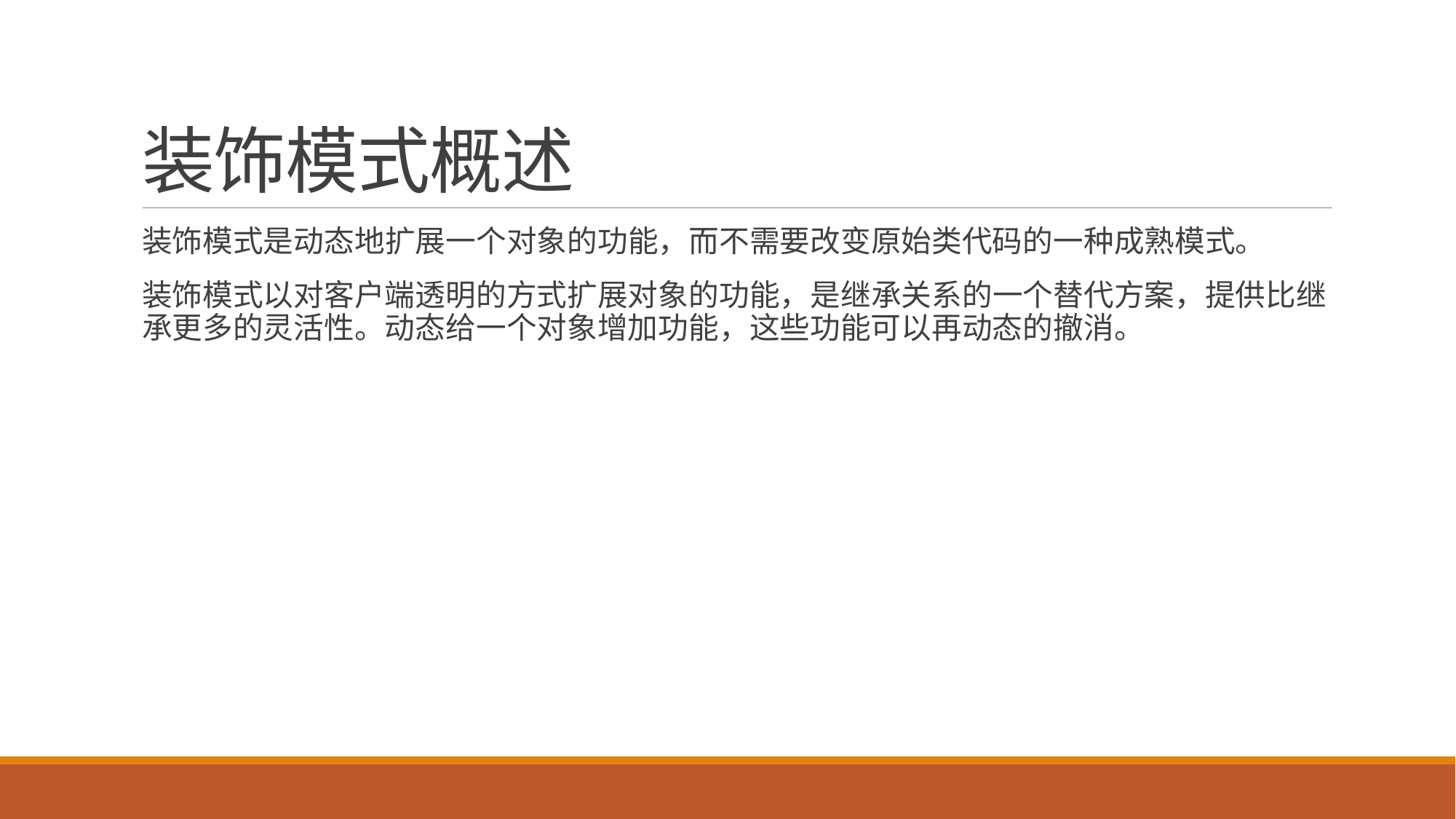

# 装饰模式概述
装饰模式是动态地扩展一个对象的功能，而不需要改变原始类代码的一种成熟模式。
装饰模式以对客户端透明的方式扩展对象的功能，是继承关系的一个替代方案，提供比继承更多的灵活性。动态给一个对象增加功能，这些功能可以再动态的撤消。